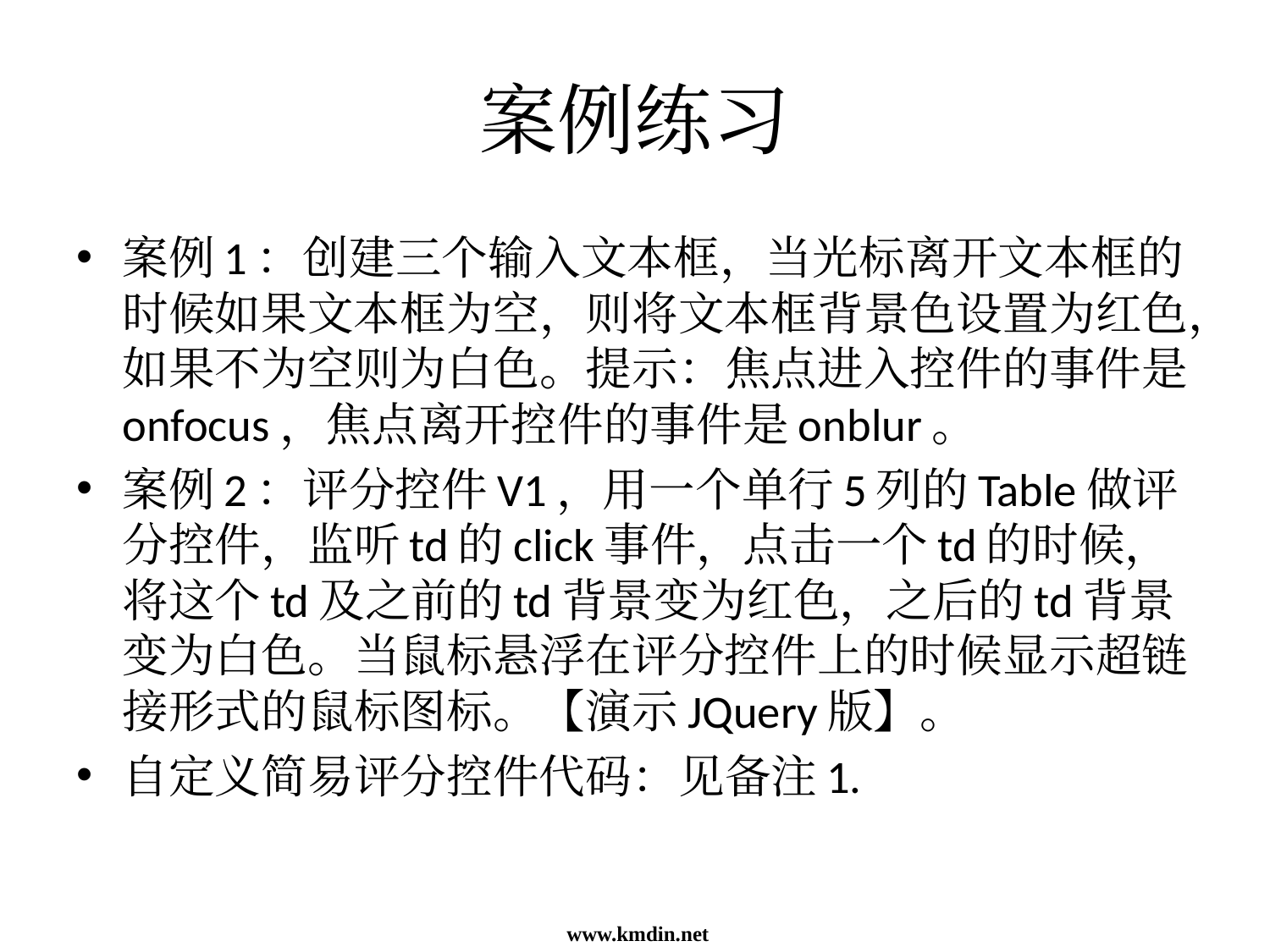

案例练习
案例1：创建三个输入文本框，当光标离开文本框的时候如果文本框为空，则将文本框背景色设置为红色，如果不为空则为白色。提示：焦点进入控件的事件是onfocus，焦点离开控件的事件是onblur。
案例2：评分控件V1，用一个单行5列的Table做评分控件，监听td的click事件，点击一个td的时候，将这个td及之前的td背景变为红色，之后的td背景变为白色。当鼠标悬浮在评分控件上的时候显示超链接形式的鼠标图标。【演示JQuery版】。
自定义简易评分控件代码：见备注1.